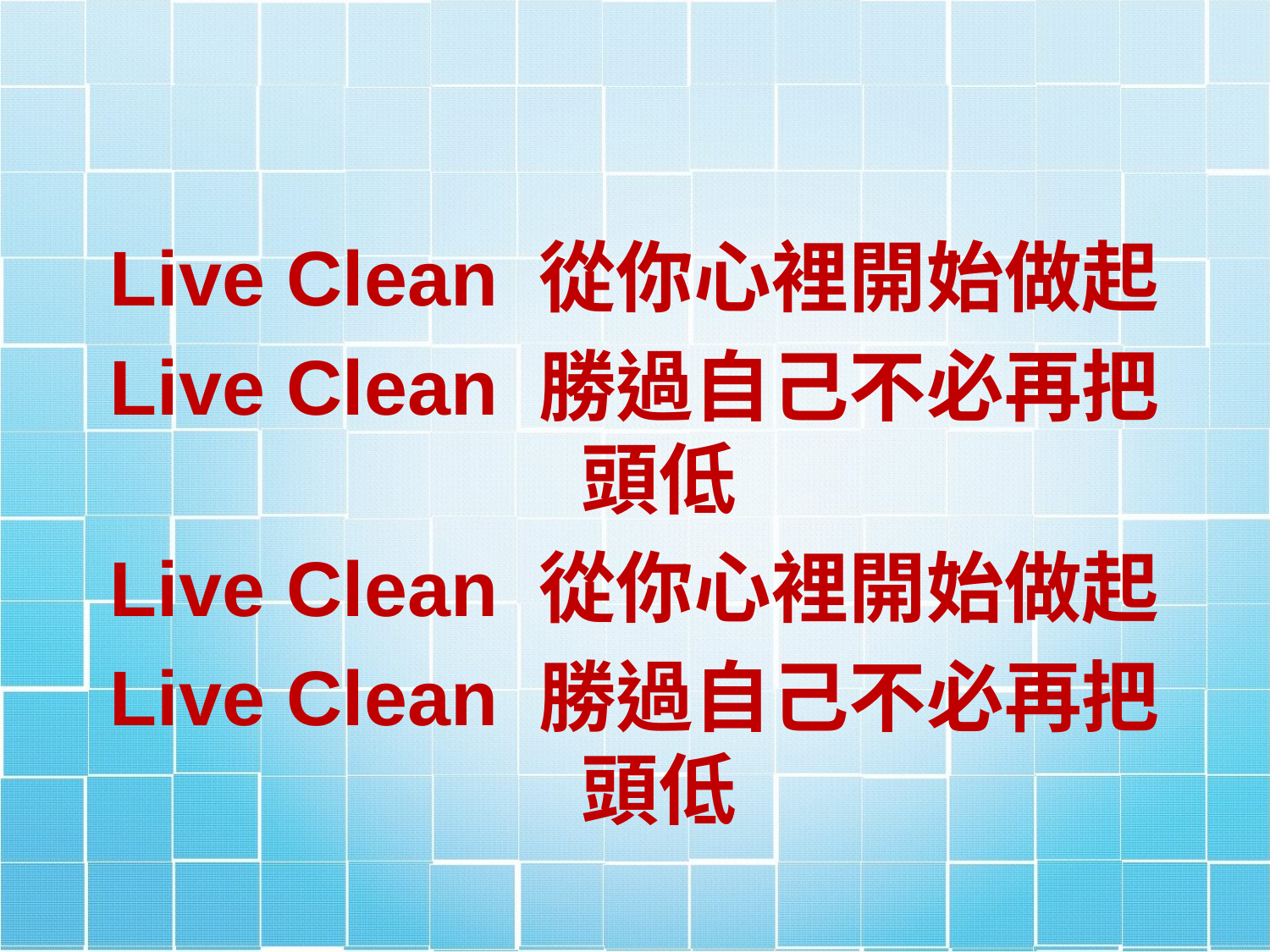

#
Live Clean 從你心裡開始做起
Live Clean 勝過自己不必再把頭低
Live Clean 從你心裡開始做起
Live Clean 勝過自己不必再把頭低